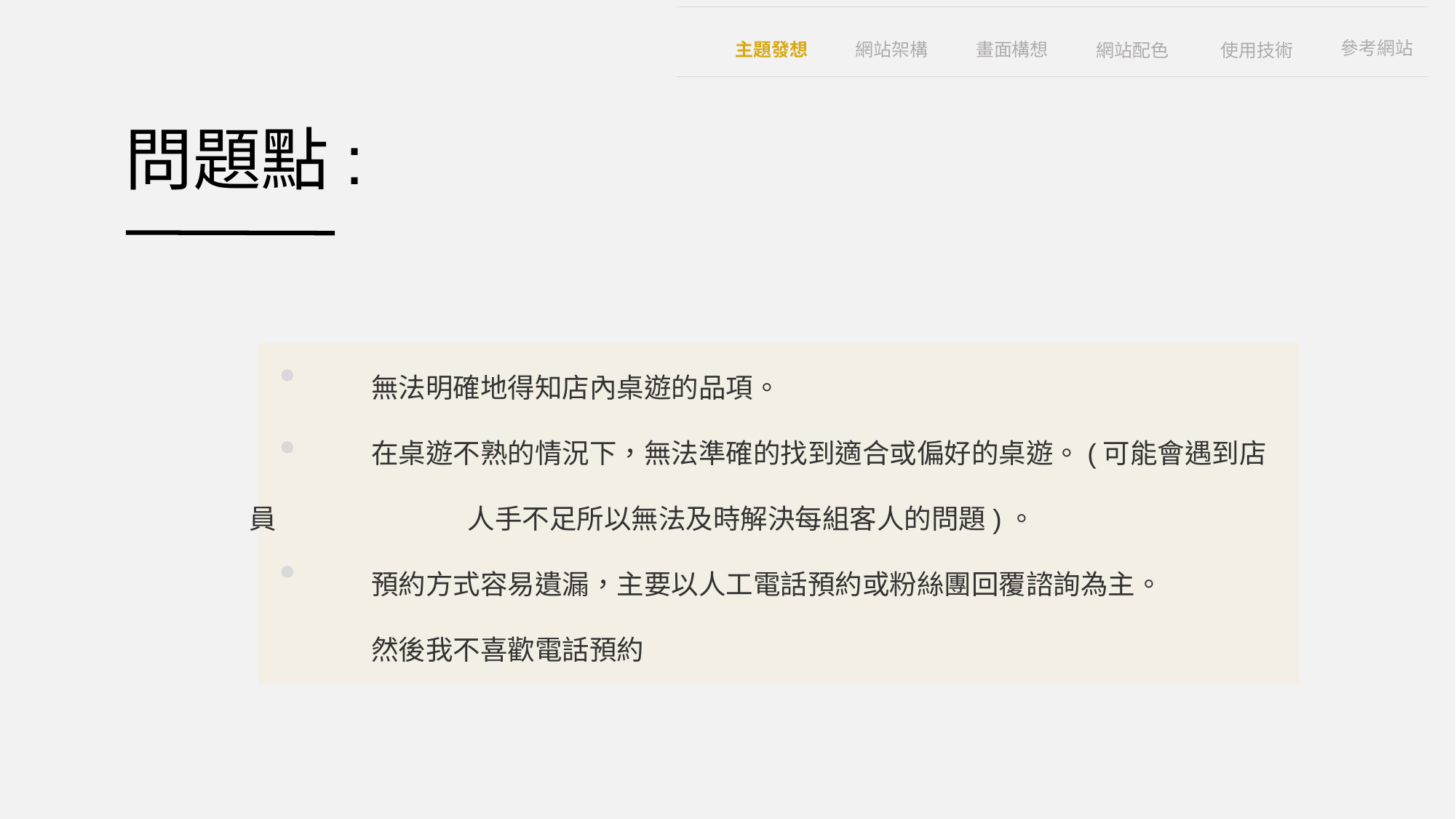

參考網站
主題發想
網站架構
畫面構想
使用技術
網站配色
問題點:
	 無法明確地得知店內桌遊的品項。
	 在桌遊不熟的情況下，無法準確的找到適合或偏好的桌遊。(可能會遇到店員	    	人手不足所以無法及時解決每組客人的問題)。
	 預約方式容易遺漏，主要以人工電話預約或粉絲團回覆諮詢為主。
	 然後我不喜歡電話預約